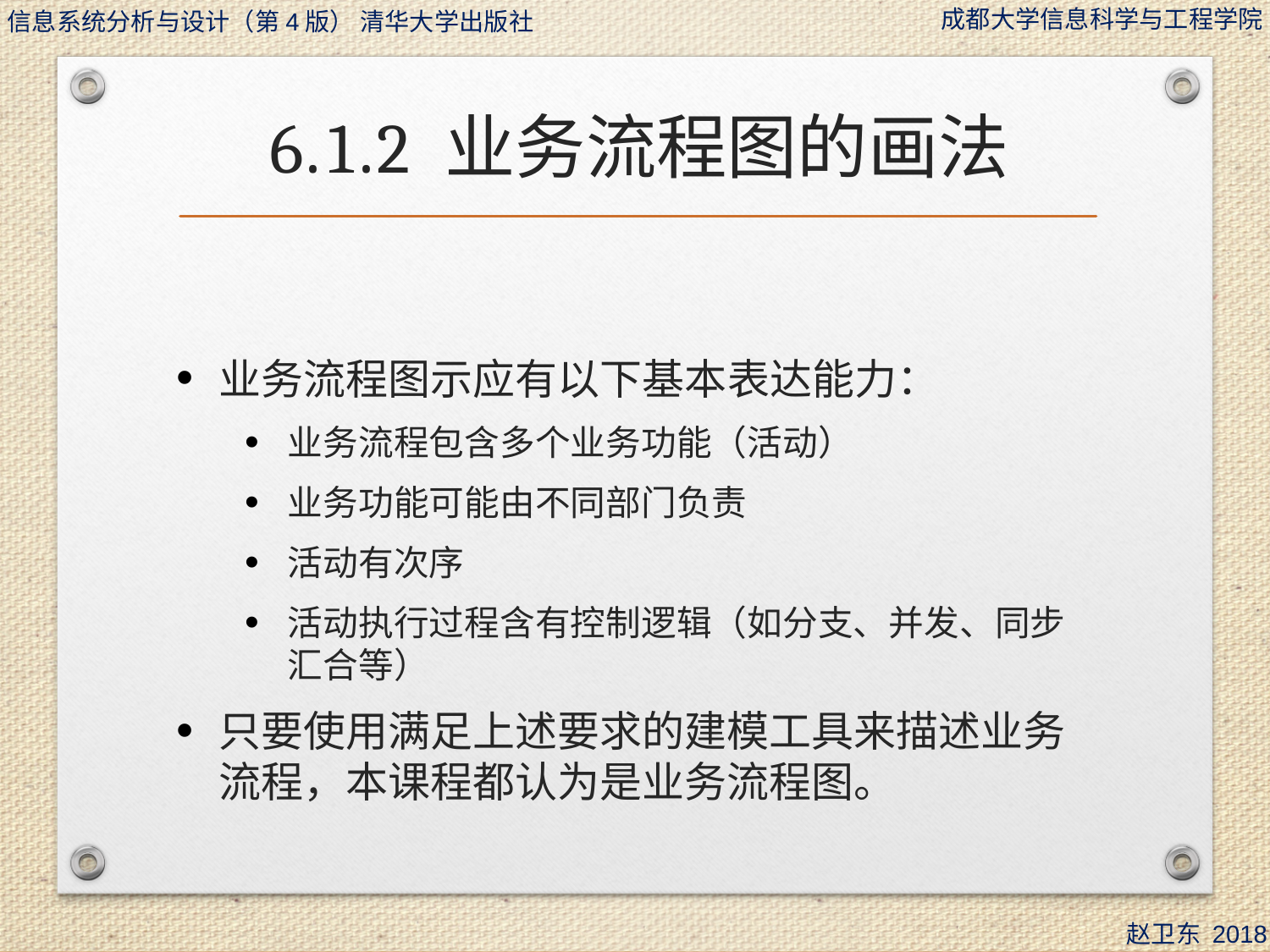

# 6.1.2 业务流程图的画法
业务流程图示应有以下基本表达能力：
业务流程包含多个业务功能（活动）
业务功能可能由不同部门负责
活动有次序
活动执行过程含有控制逻辑（如分支、并发、同步汇合等）
只要使用满足上述要求的建模工具来描述业务流程，本课程都认为是业务流程图。